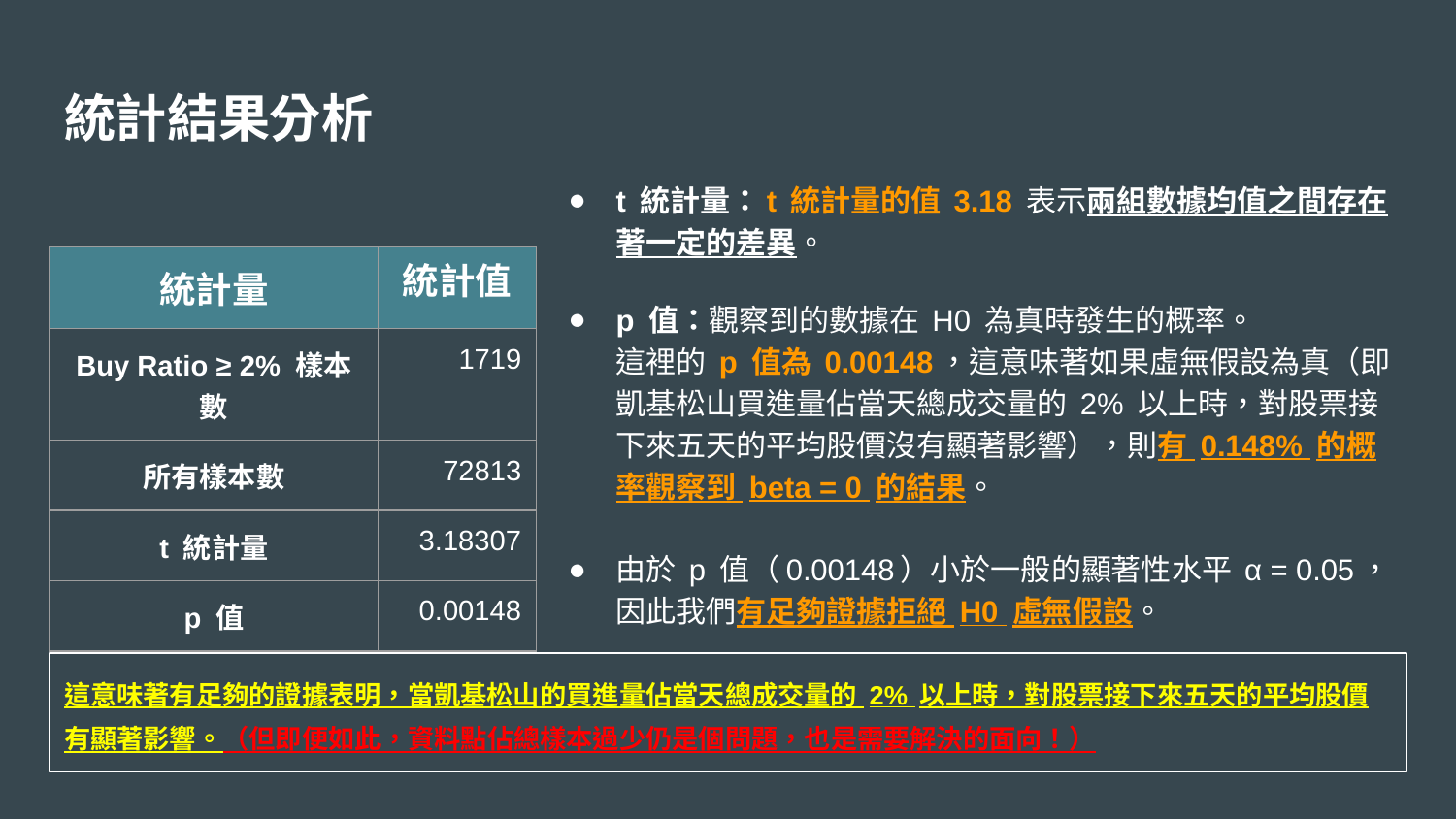

# 統計結果分析
t 統計量：t 統計量的值 3.18 表示兩組數據均值之間存在著一定的差異。
p 值：觀察到的數據在 H0 為真時發生的概率。
這裡的 p 值為 0.00148，這意味著如果虛無假設為真（即凱基松山買進量佔當天總成交量的 2% 以上時，對股票接下來五天的平均股價沒有顯著影響），則有 0.148% 的概率觀察到 beta = 0 的結果。
由於 p 值（0.00148）小於一般的顯著性水平 α = 0.05，因此我們有足夠證據拒絕 H0 虛無假設。
| 統計量 | 統計值 |
| --- | --- |
| Buy Ratio ≥ 2% 樣本數 | 1719 |
| 所有樣本數 | 72813 |
| t 統計量 | 3.18307 |
| p 值 | 0.00148 |
這意味著有足夠的證據表明，當凱基松山的買進量佔當天總成交量的 2% 以上時，對股票接下來五天的平均股價有顯著影響。（但即便如此，資料點佔總樣本過少仍是個問題，也是需要解決的面向！）